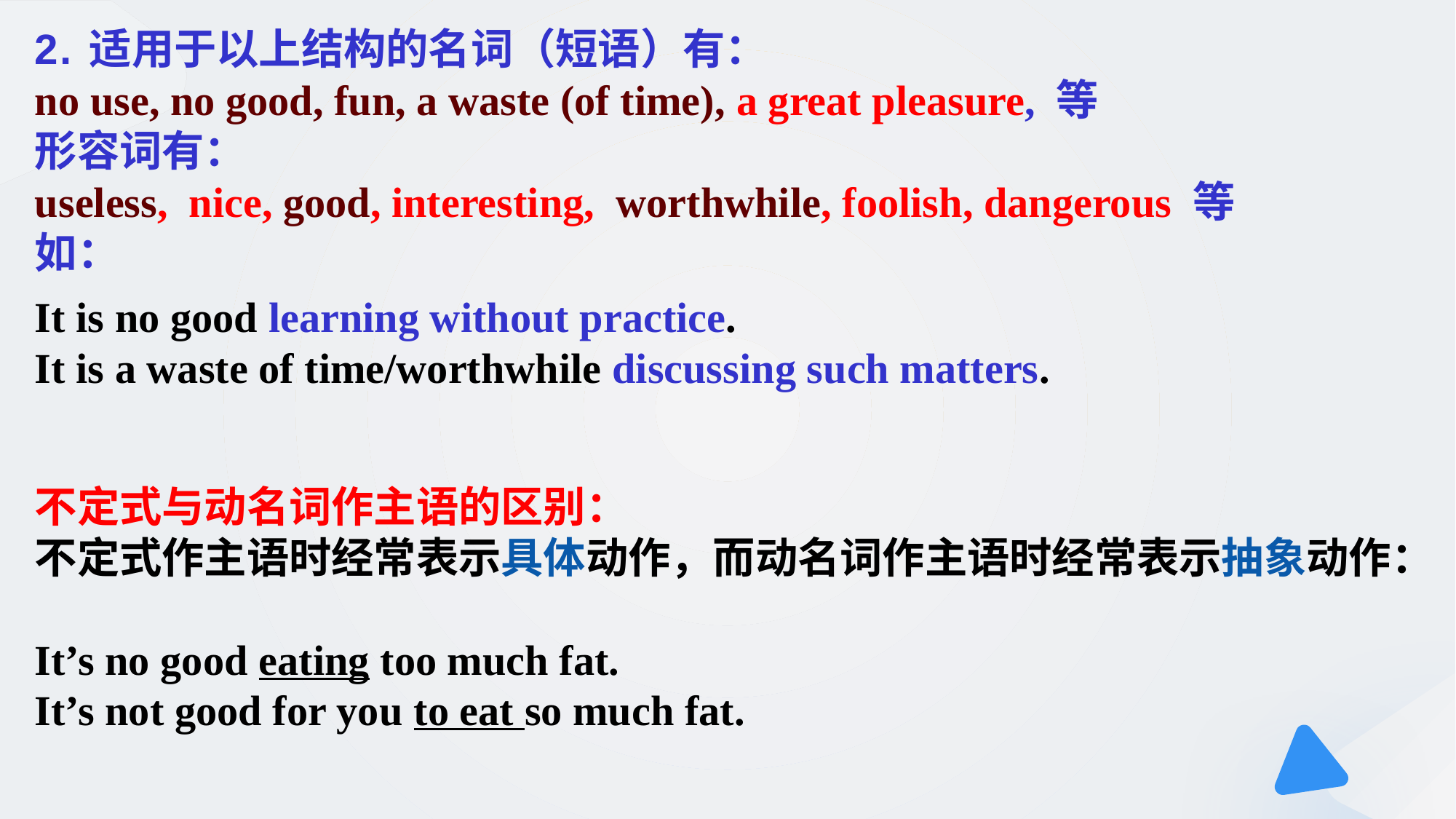

适用于以上结构的名词（短语）有：
no use, no good, fun, a waste (of time), a great pleasure, 等
形容词有：
useless,  nice, good, interesting,  worthwhile, foolish, dangerous 等
如：
It is no good learning without practice.
It is a waste of time/worthwhile discussing such matters.

不定式与动名词作主语的区别：
不定式作主语时经常表示具体动作，而动名词作主语时经常表示抽象动作：
It’s no good eating too much fat.
It’s not good for you to eat so much fat.